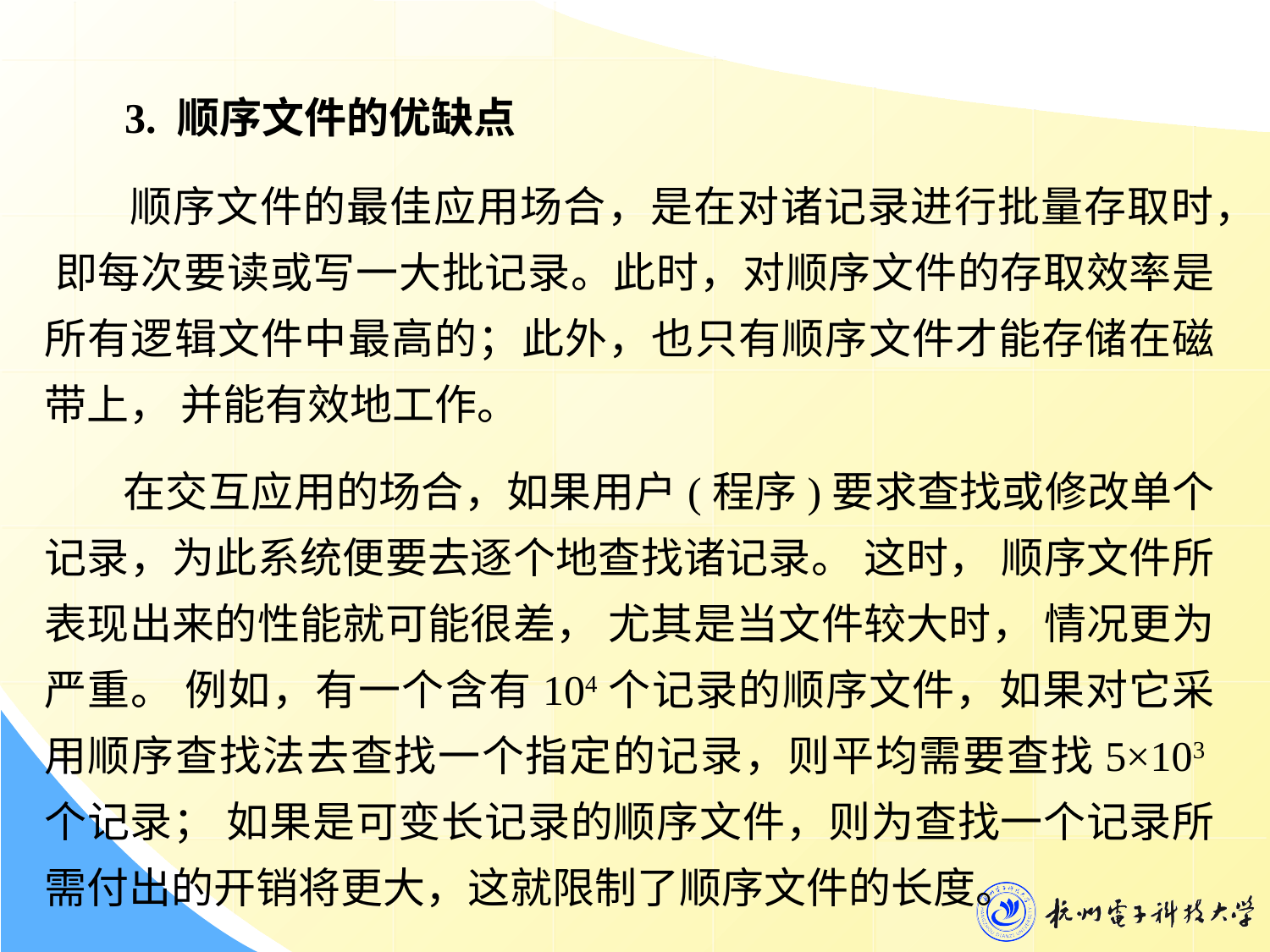

3. 顺序文件的优缺点
       顺序文件的最佳应用场合，是在对诸记录进行批量存取时， 即每次要读或写一大批记录。此时，对顺序文件的存取效率是所有逻辑文件中最高的；此外，也只有顺序文件才能存储在磁带上， 并能有效地工作。
       在交互应用的场合，如果用户(程序)要求查找或修改单个记录，为此系统便要去逐个地查找诸记录。 这时， 顺序文件所表现出来的性能就可能很差， 尤其是当文件较大时， 情况更为严重。 例如，有一个含有104个记录的顺序文件，如果对它采用顺序查找法去查找一个指定的记录，则平均需要查找5×103个记录； 如果是可变长记录的顺序文件，则为查找一个记录所需付出的开销将更大，这就限制了顺序文件的长度。